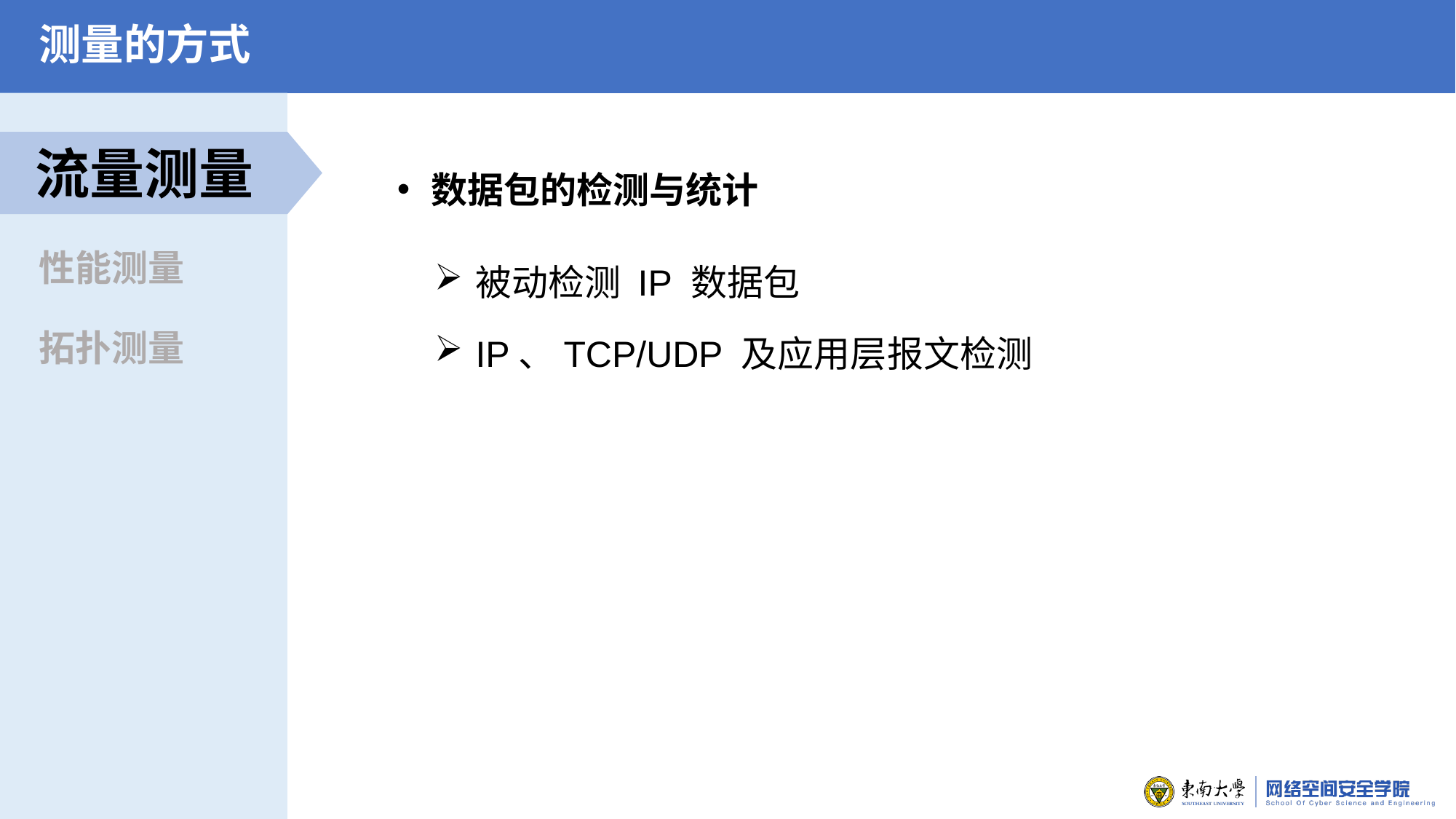

测量的方式

流量测量

数据包的检测与统计
性能测量
被动检测 IP 数据包
IP、TCP/UDP 及应用层报文检测
拓扑测量